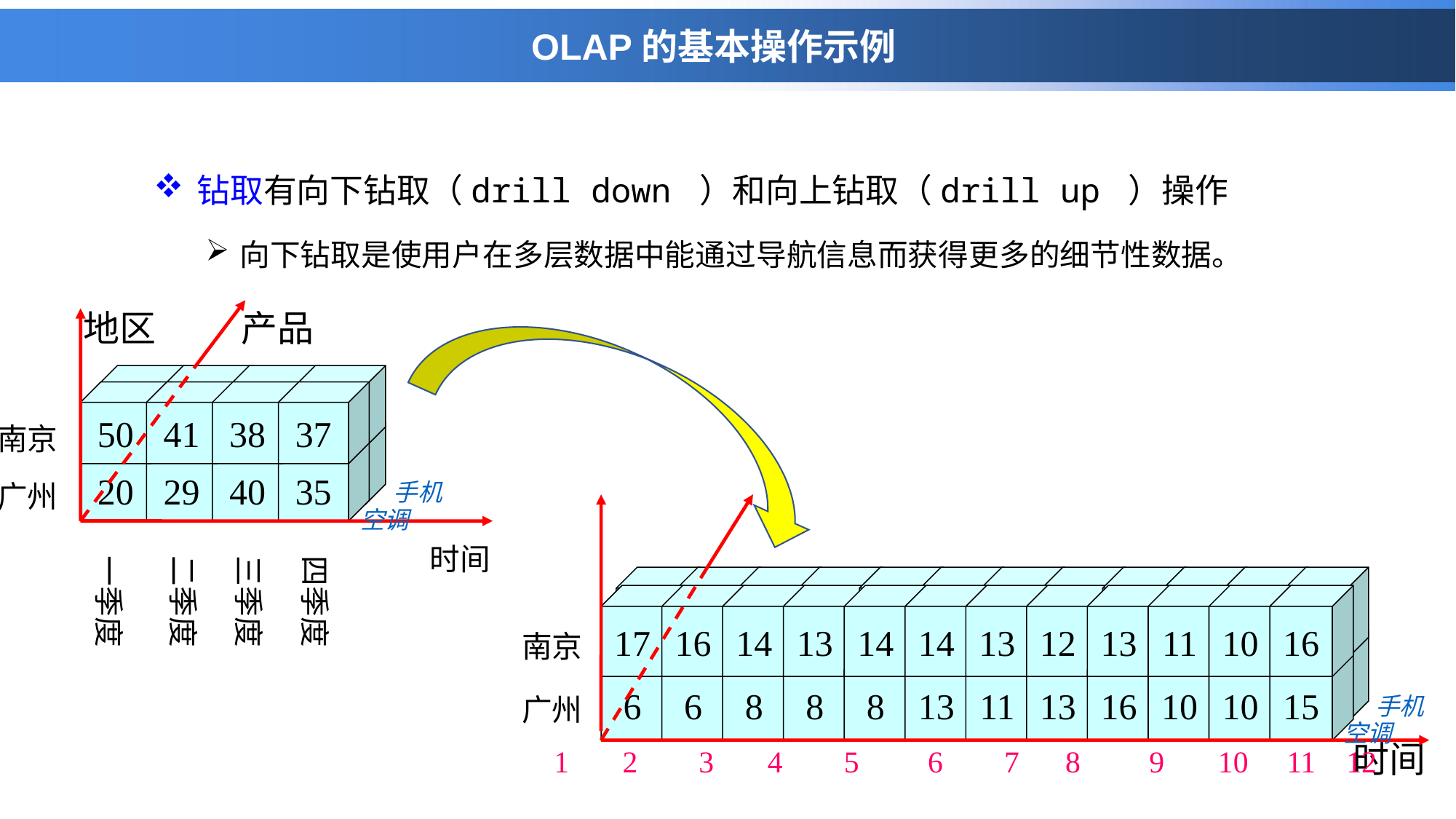

# OLAP的基本操作示例
钻取有向下钻取（drill down ）和向上钻取（drill up ）操作
向下钻取是使用户在多层数据中能通过导航信息而获得更多的细节性数据。
地区

产品

50
41
38
37
南京
20
29
40
35
广州
手机
空调

时间
一季度
二季度
三季度
四季度

17
16
14
13
6
6
8
8

14
14
13
12
8
13
11
13

13
11
10
16
16
10
10
15
南京
广州
手机
空调
时间
1       2        3       4        5         6        7      8         9       10     11    12